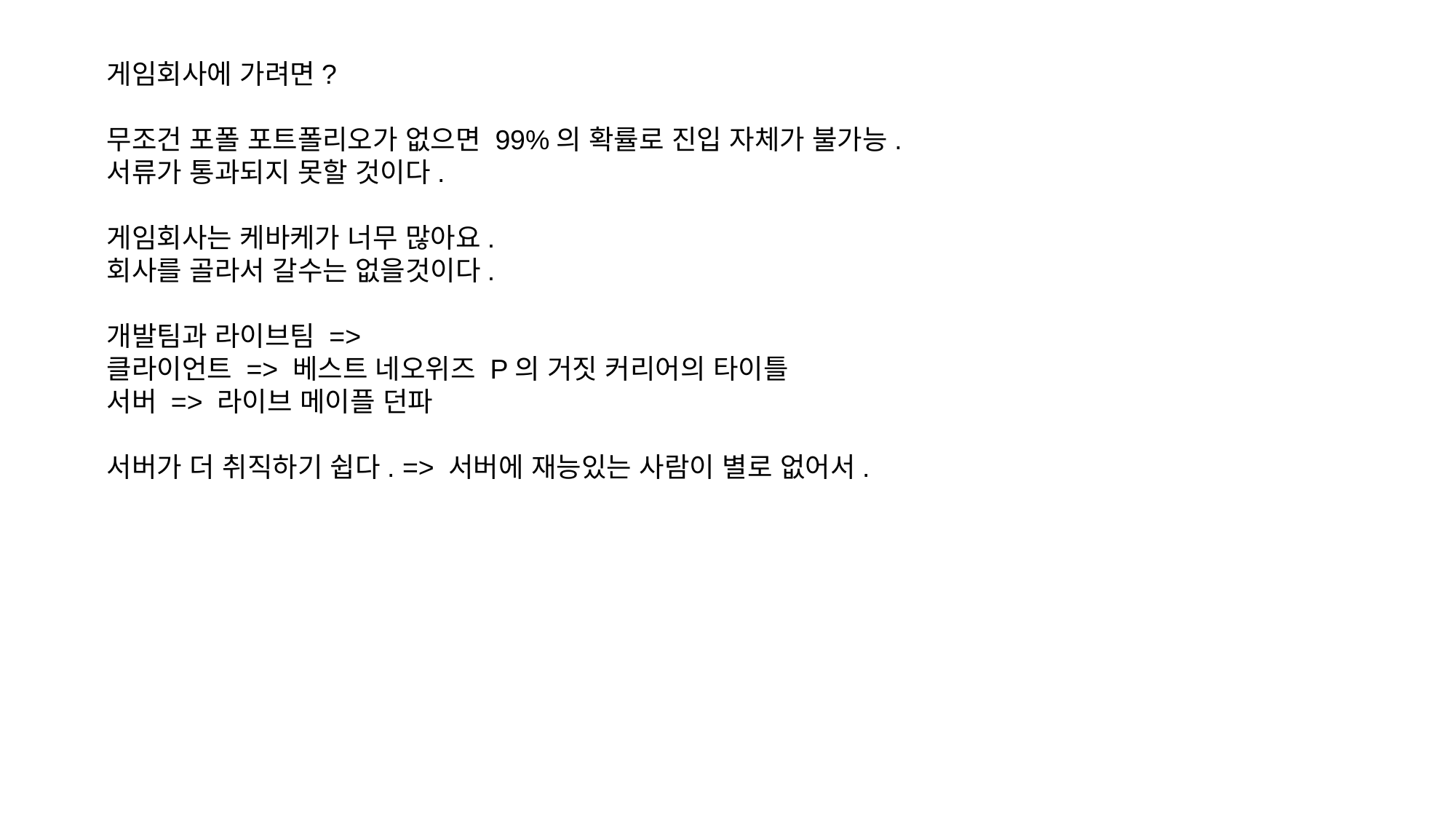

게임회사에 가려면?

무조건 포폴 포트폴리오가 없으면 99%의 확률로 진입 자체가 불가능.
서류가 통과되지 못할 것이다.

게임회사는 케바케가 너무 많아요.
회사를 골라서 갈수는 없을것이다.

개발팀과 라이브팀 =>
클라이언트 => 베스트 네오위즈 P의 거짓 커리어의 타이틀
서버 => 라이브 메이플 던파

서버가 더 취직하기 쉽다. => 서버에 재능있는 사람이 별로 없어서.